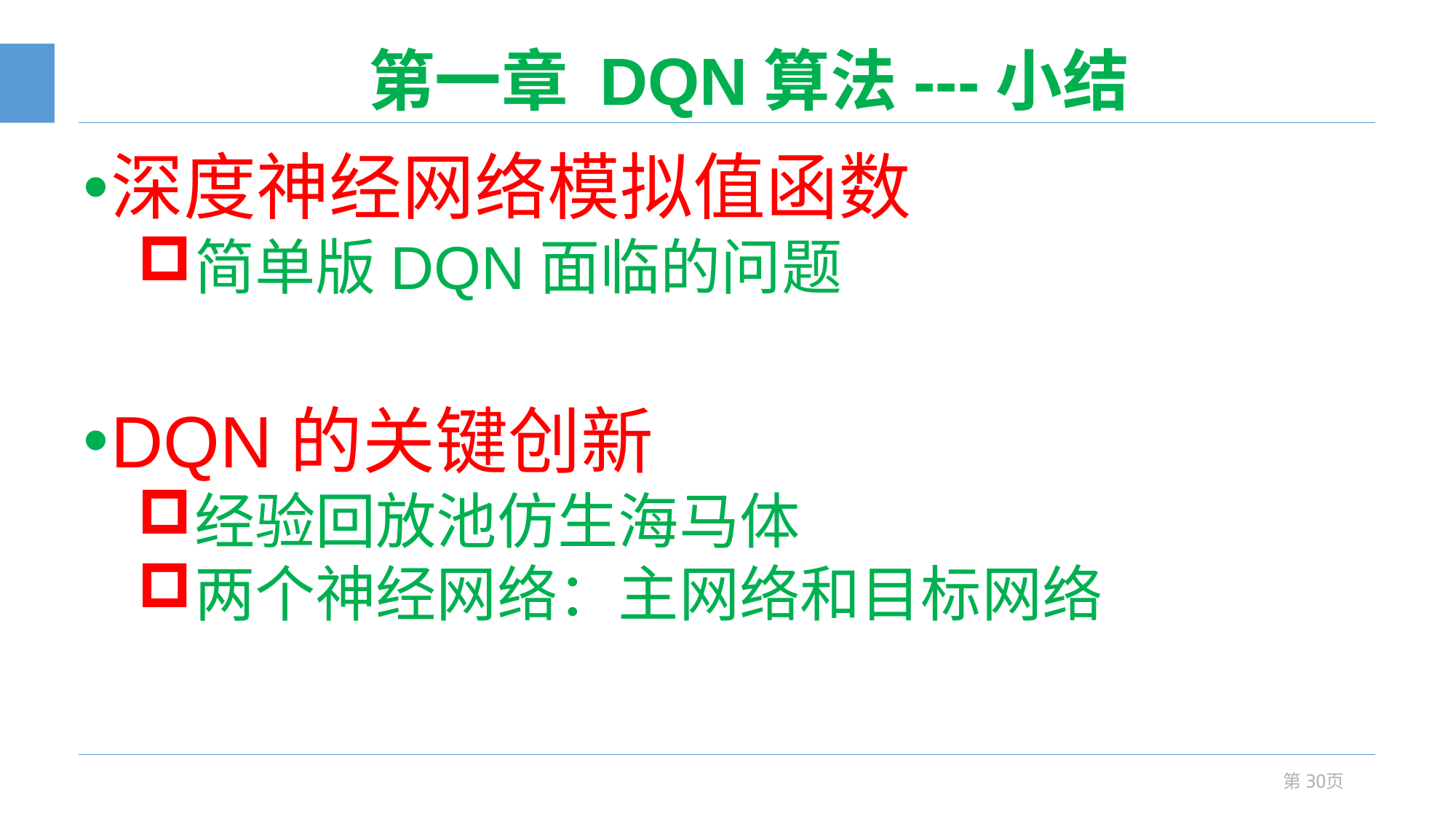

# 第一章 DQN算法---小结
深度神经网络模拟值函数
简单版DQN面临的问题

DQN的关键创新
经验回放池仿生海马体
两个神经网络：主网络和目标网络

第30页